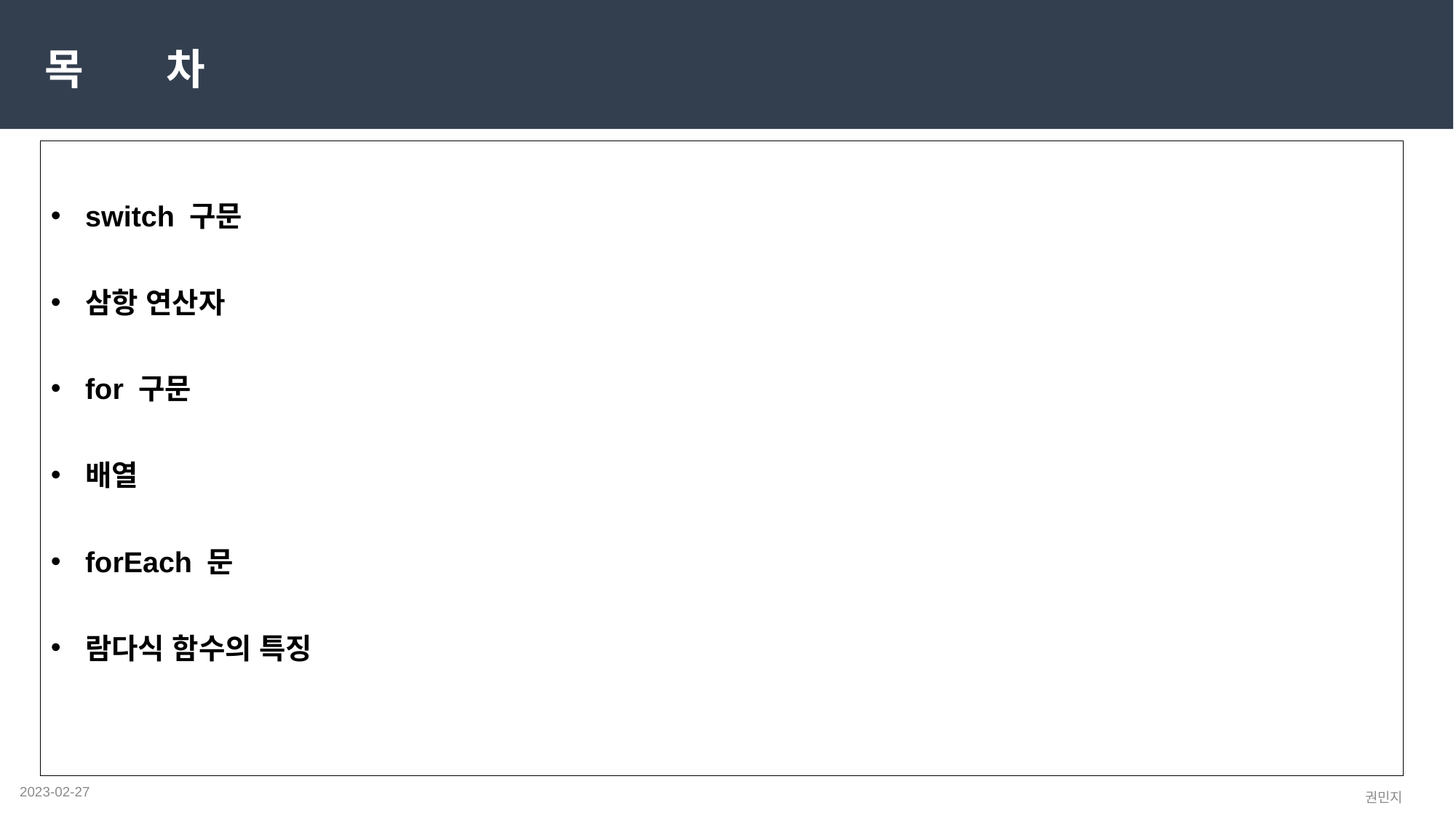

목       차
switch 구문
삼항 연산자
for 구문
배열
forEach 문
람다식 함수의 특징

2023-02-27
권민지